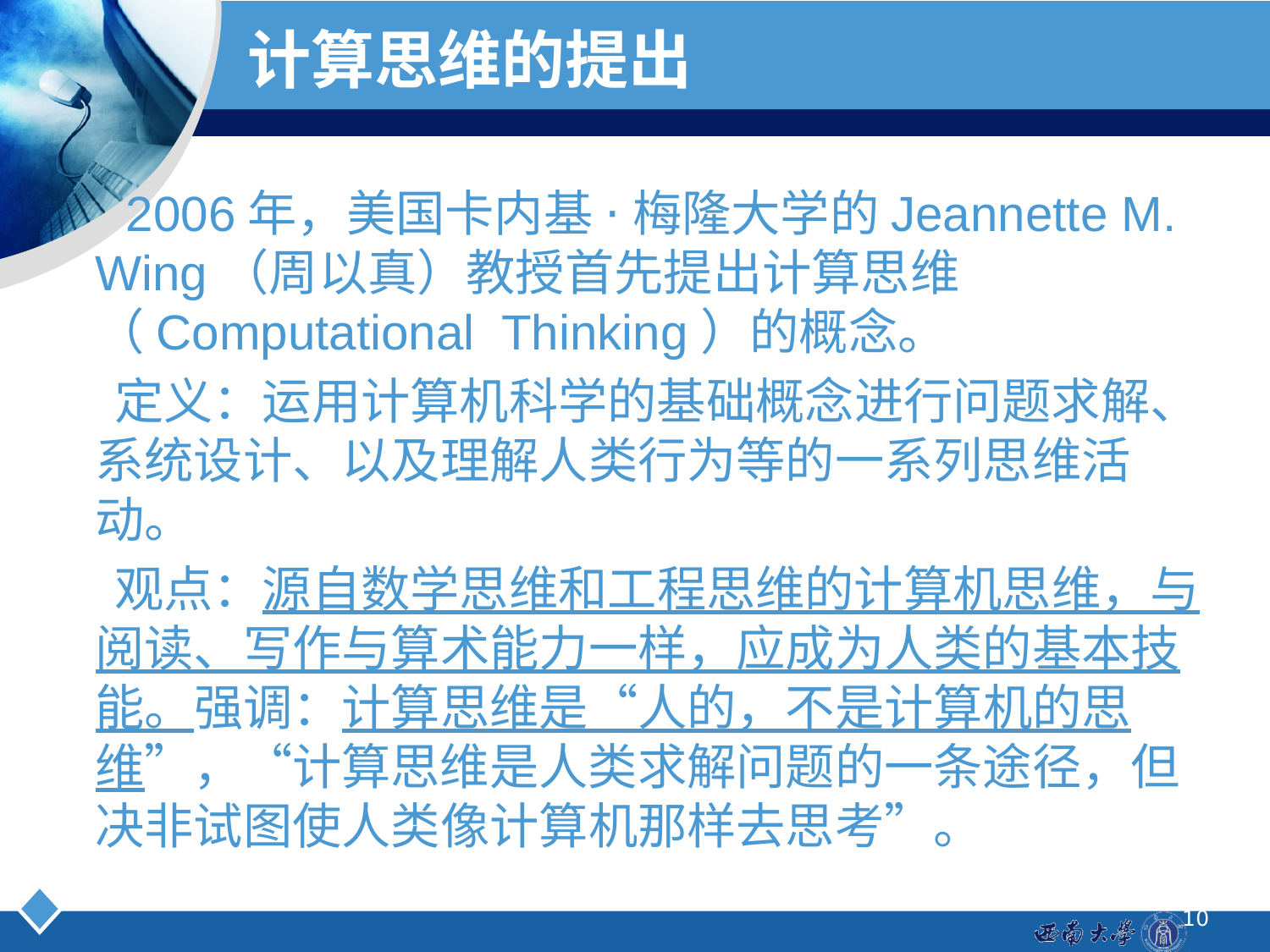

# 计算思维的提出
     2006年，美国卡内基·梅隆大学的Jeannette M. Wing（周以真）教授首先提出计算思维（Computational  Thinking）的概念。
     定义：运用计算机科学的基础概念进行问题求解、系统设计、以及理解人类行为等的一系列思维活动。
     观点：源自数学思维和工程思维的计算机思维，与阅读、写作与算术能力一样，应成为人类的基本技能。强调：计算思维是“人的，不是计算机的思维”，“计算思维是人类求解问题的一条途径，但决非试图使人类像计算机那样去思考”。
10